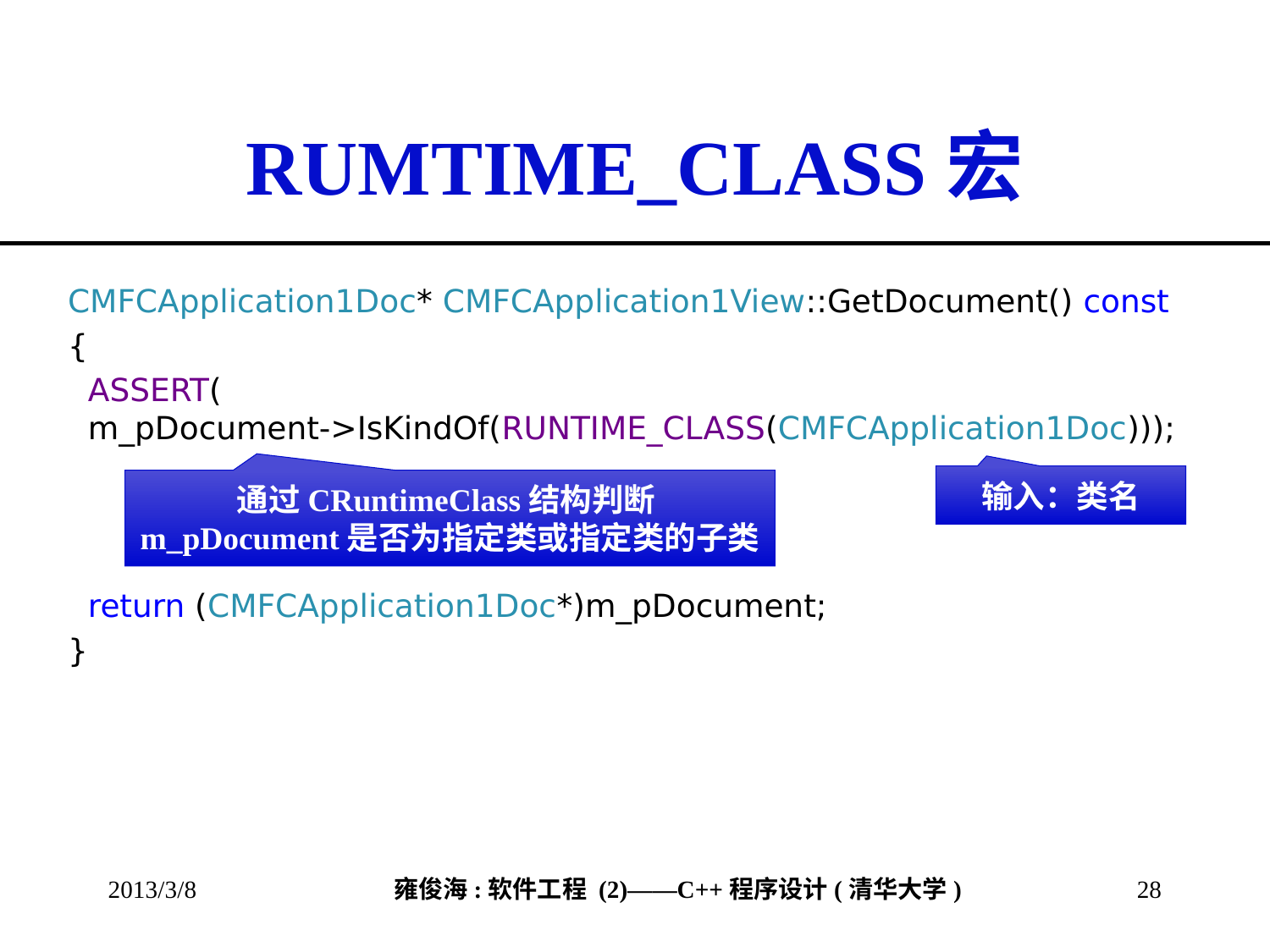

# RUMTIME_CLASS宏
CMFCApplication1Doc* CMFCApplication1View::GetDocument() const
{
  ASSERT(
  m_pDocument->IsKindOf(RUNTIME_CLASS(CMFCApplication1Doc)));

  return (CMFCApplication1Doc*)m_pDocument;
}
输入：类名
通过CRuntimeClass结构判断m_pDocument是否为指定类或指定类的子类
2013/3/8
28